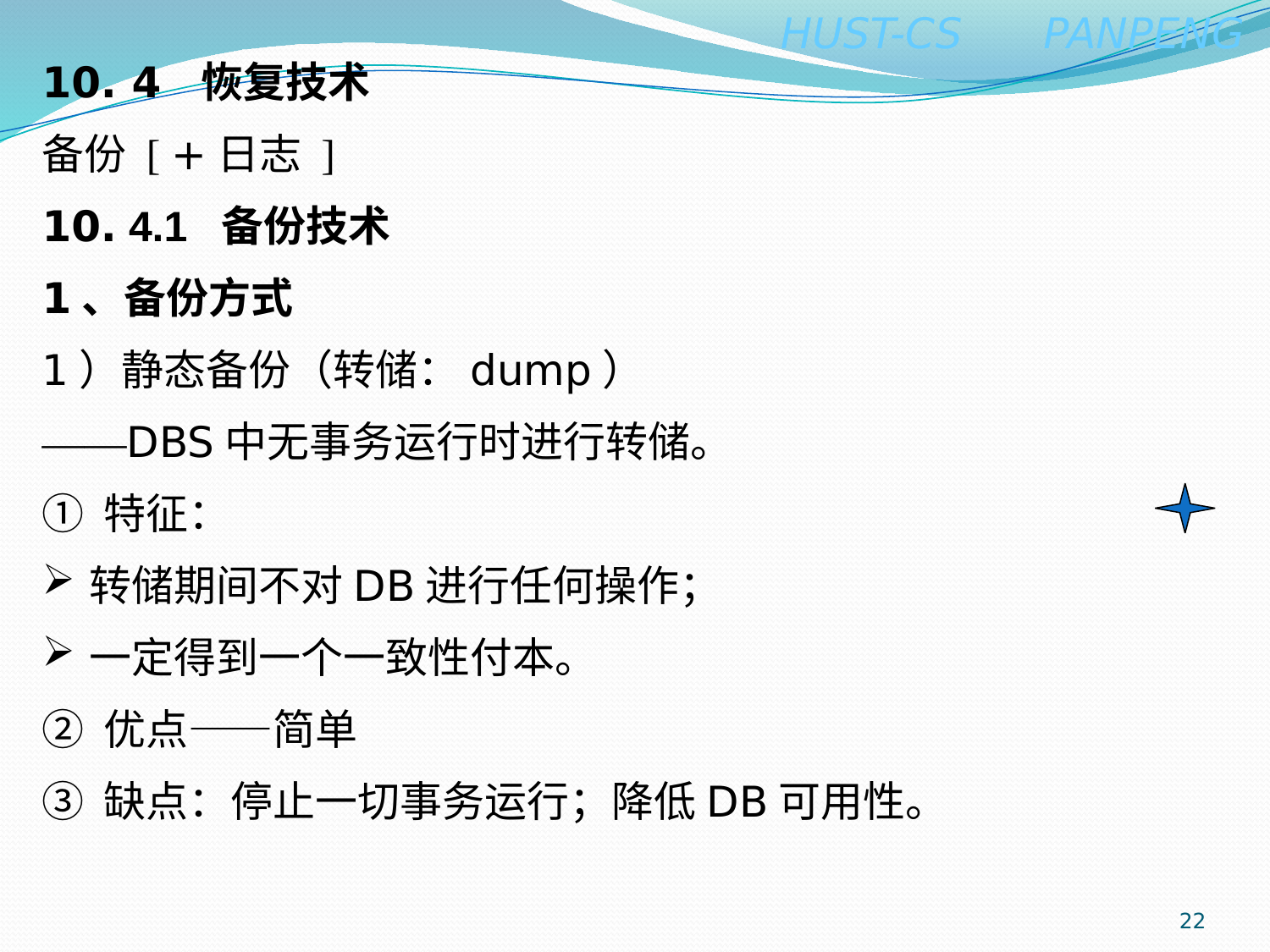

10. 4  恢复技术
备份 [ +日志 ]
10. 4.1  备份技术
1、备份方式
1）静态备份（转储：dump）
——DBS中无事务运行时进行转储。
① 特征：
转储期间不对DB进行任何操作；
一定得到一个一致性付本。
② 优点——简单
③ 缺点：停止一切事务运行；降低DB可用性。

22